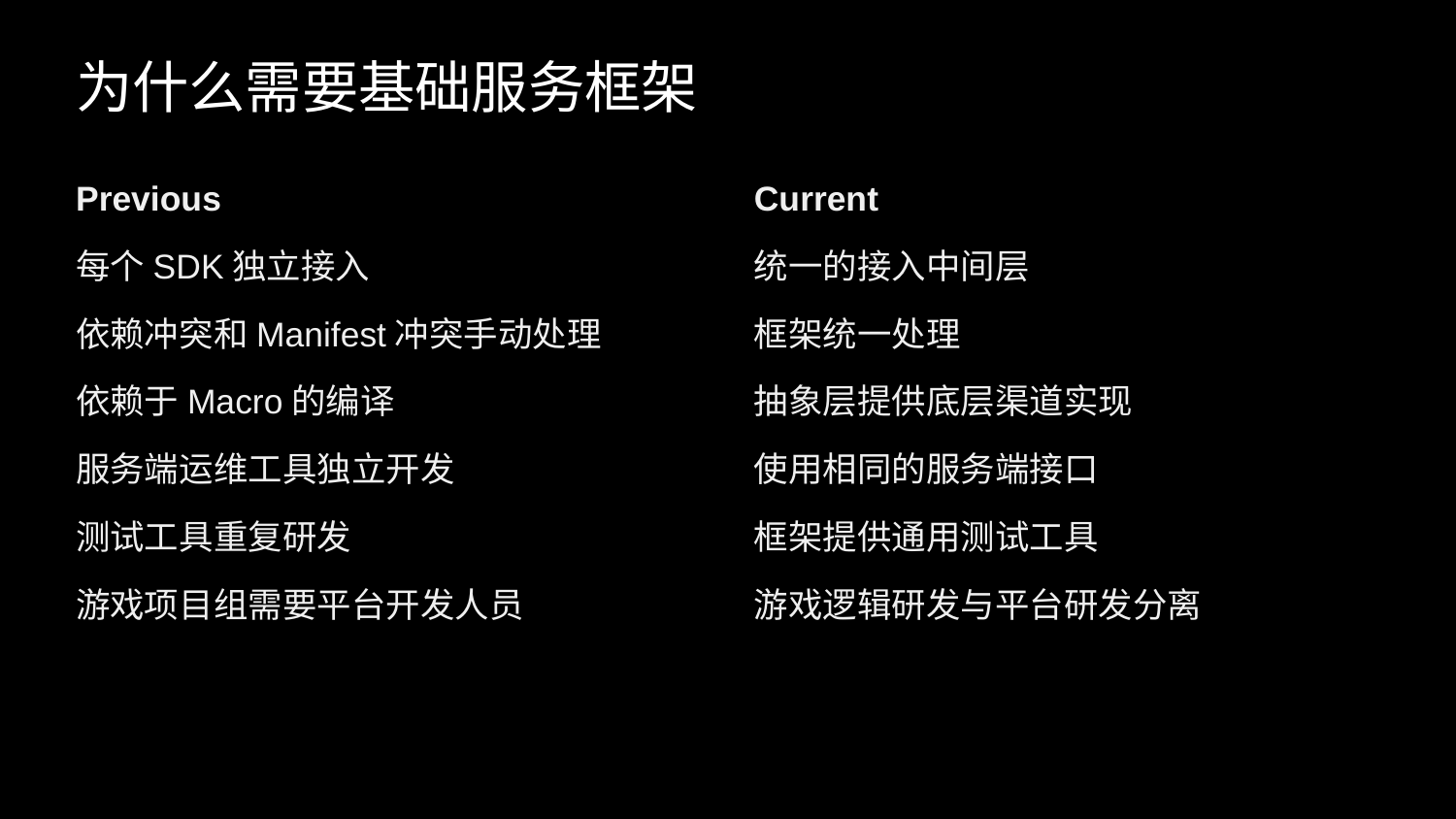

# 为什么需要基础服务框架
Previous
每个SDK独立接入
依赖冲突和Manifest冲突手动处理
依赖于Macro的编译
服务端运维工具独立开发
测试工具重复研发
游戏项目组需要平台开发人员
Current
统一的接入中间层
框架统一处理
抽象层提供底层渠道实现
使用相同的服务端接口
框架提供通用测试工具
游戏逻辑研发与平台研发分离